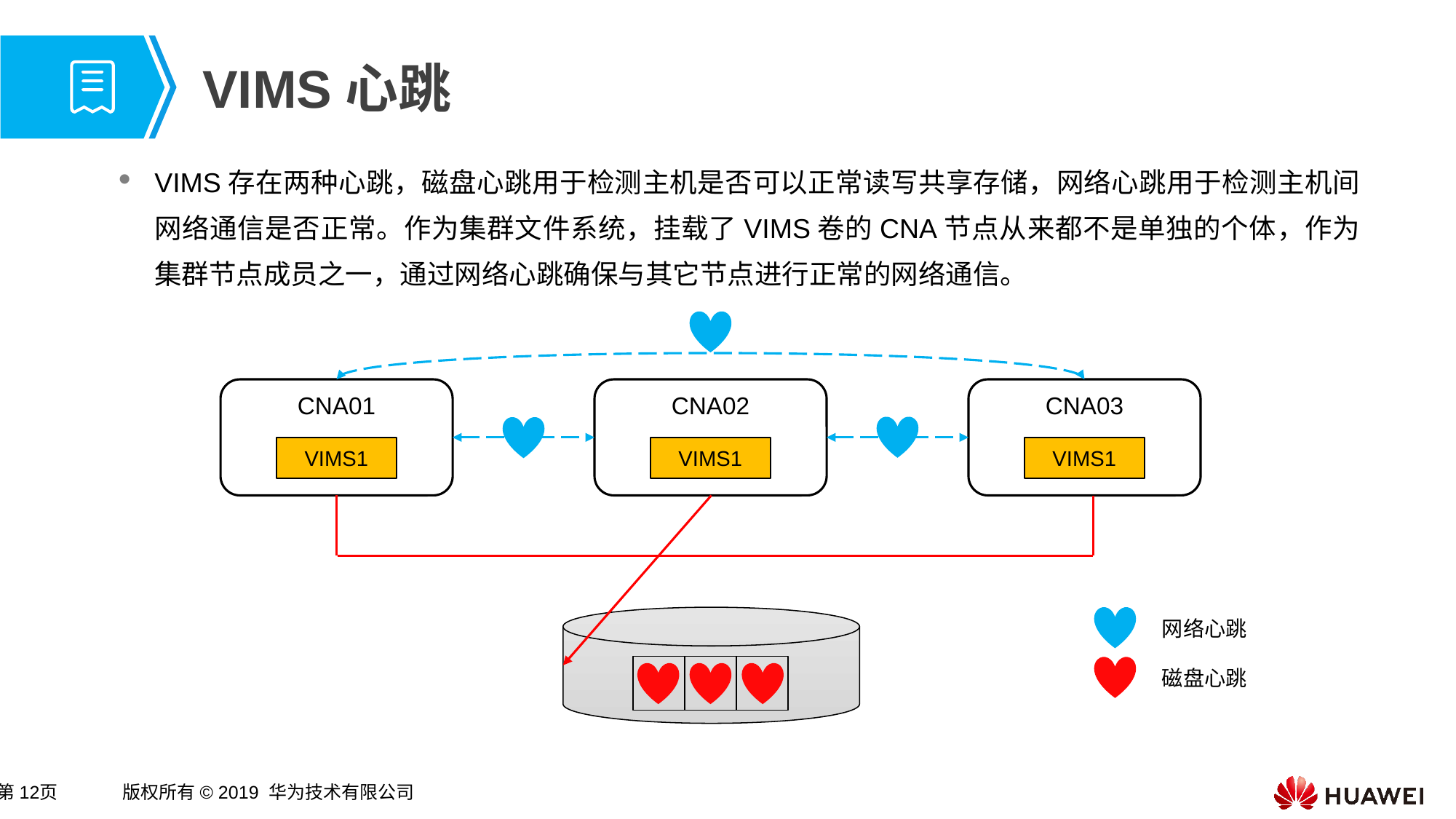

# VIMS心跳
VIMS存在两种心跳，磁盘心跳用于检测主机是否可以正常读写共享存储，网络心跳用于检测主机间网络通信是否正常。作为集群文件系统，挂载了VIMS卷的CNA节点从来都不是单独的个体，作为集群节点成员之一，通过网络心跳确保与其它节点进行正常的网络通信。

CNA01
CNA02
CNA03

VIMS1
VIMS1
VIMS1

网络心跳

磁盘心跳